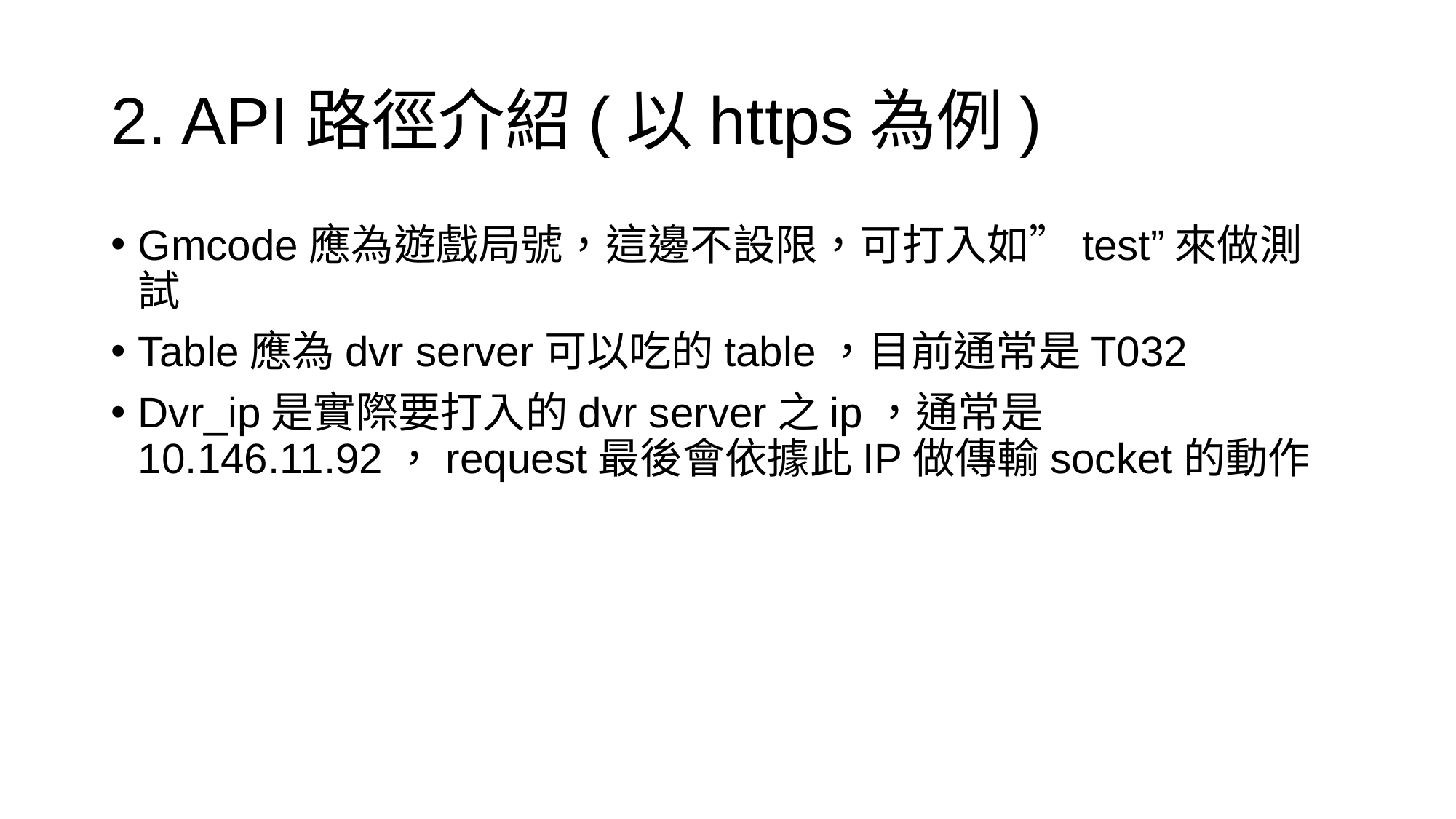

# 2. API路徑介紹(以https為例)
Gmcode應為遊戲局號，這邊不設限，可打入如”test”來做測試
Table應為dvr server可以吃的table，目前通常是T032
Dvr_ip是實際要打入的dvr server之ip，通常是10.146.11.92，request最後會依據此IP做傳輸socket的動作